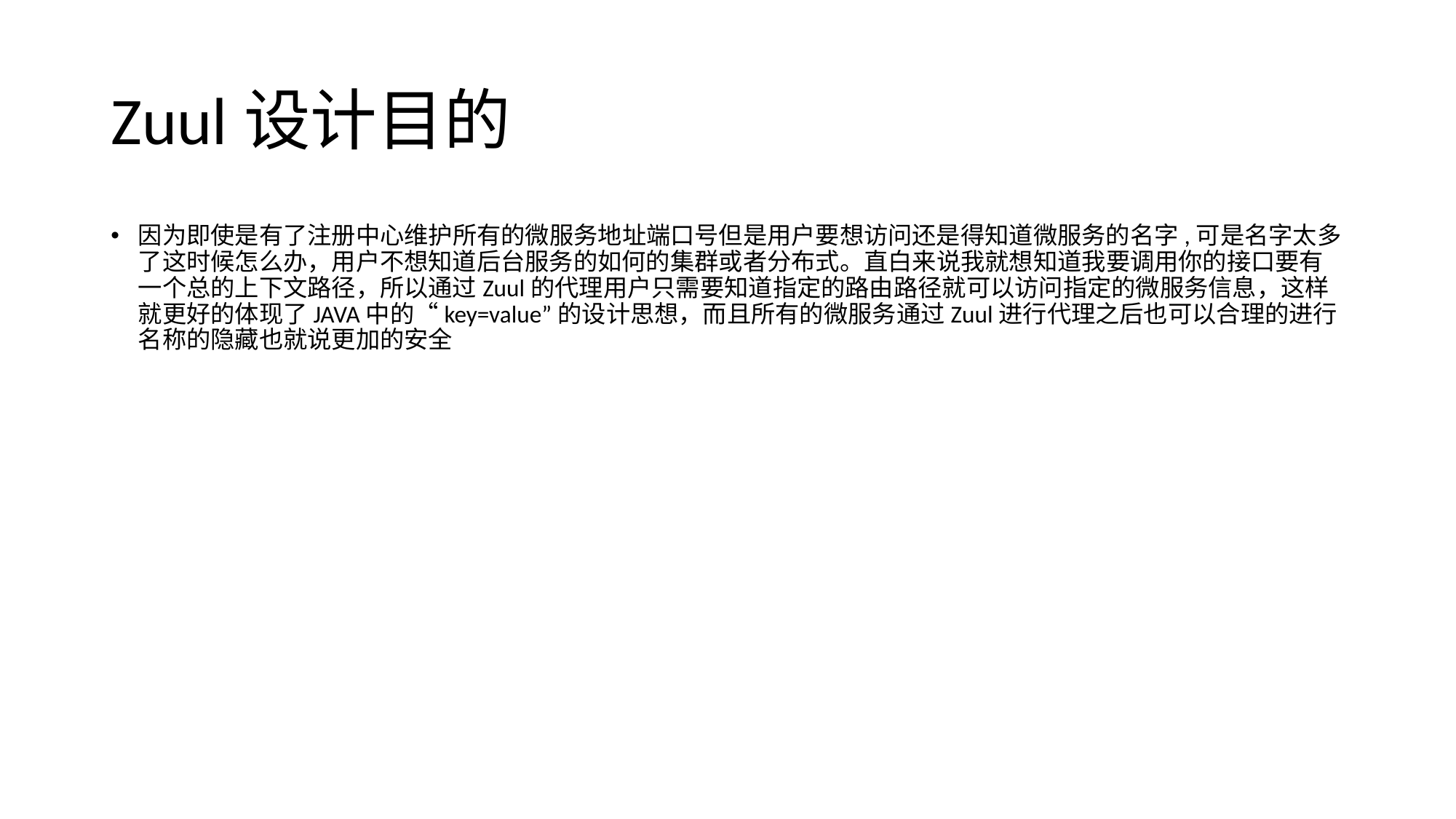

# Zuul设计目的
因为即使是有了注册中心维护所有的微服务地址端口号但是用户要想访问还是得知道微服务的名字,可是名字太多了这时候怎么办，用户不想知道后台服务的如何的集群或者分布式。直白来说我就想知道我要调用你的接口要有一个总的上下文路径，所以通过Zuul的代理用户只需要知道指定的路由路径就可以访问指定的微服务信息，这样就更好的体现了JAVA中的“key=value”的设计思想，而且所有的微服务通过Zuul进行代理之后也可以合理的进行名称的隐藏也就说更加的安全